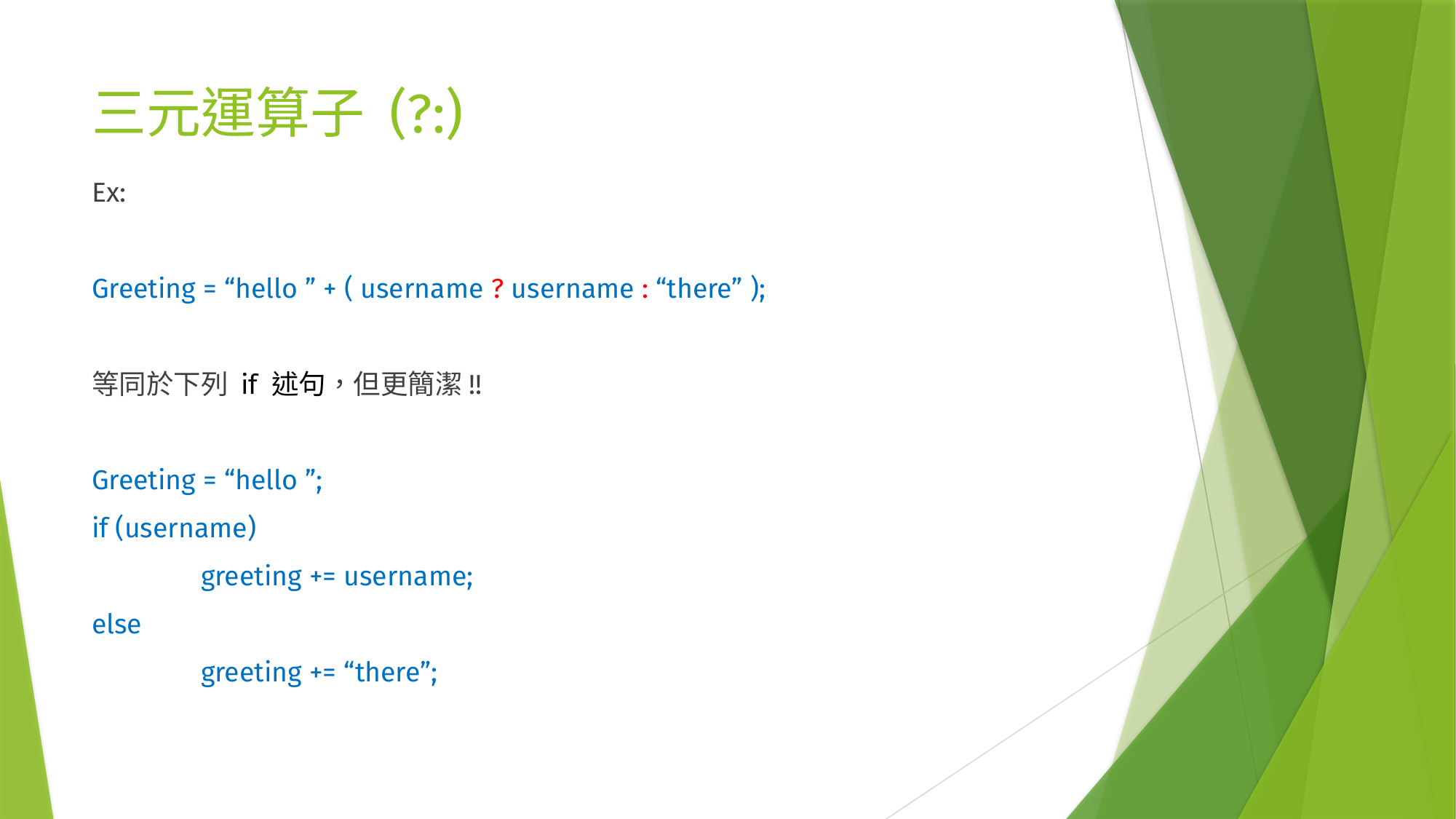

# 三元運算子 (?:)
Ex:

Greeting = “hello ” + ( username ? username : “there” );

等同於下列 if 述句，但更簡潔!!

Greeting = “hello ”;
if (username)
	greeting += username;
else
	greeting += “there”;